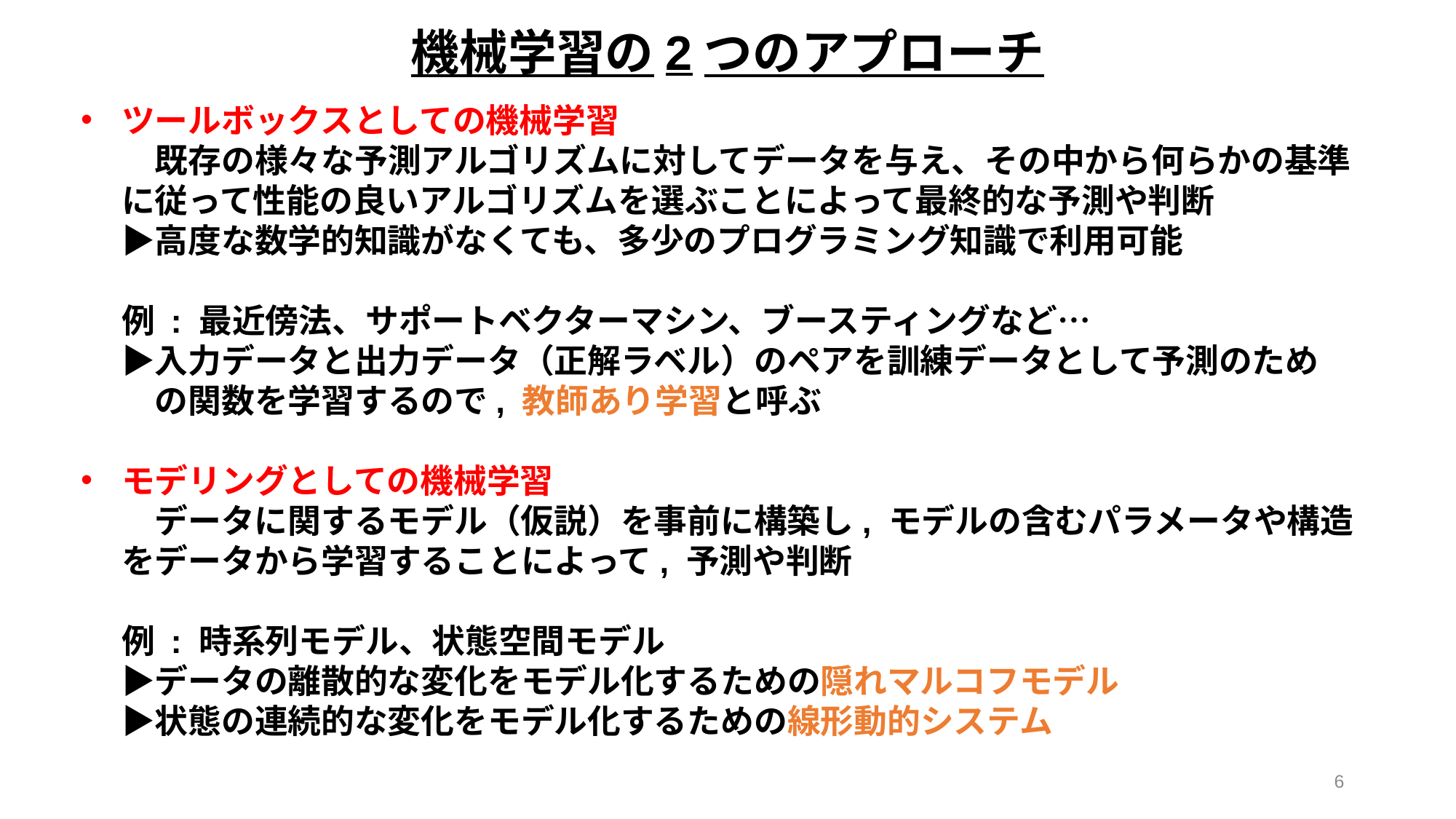

機械学習の2つのアプローチ
ツールボックスとしての機械学習
　既存の様々な予測アルゴリズムに対してデータを与え、その中から何らかの基準に従って性能の良いアルゴリズムを選ぶことによって最終的な予測や判断
▶︎高度な数学的知識がなくても、多少のプログラミング知識で利用可能
例 : 最近傍法、サポートベクターマシン、ブースティングなど…
▶︎入力データと出力データ（正解ラベル）のペアを訓練データとして予測のため
　の関数を学習するので, 教師あり学習と呼ぶ

モデリングとしての機械学習
　データに関するモデル（仮説）を事前に構築し, モデルの含むパラメータや構造をデータから学習することによって, 予測や判断
例 : 時系列モデル、状態空間モデル
▶︎データの離散的な変化をモデル化するための隠れマルコフモデル
▶︎状態の連続的な変化をモデル化するための線形動的システム
6